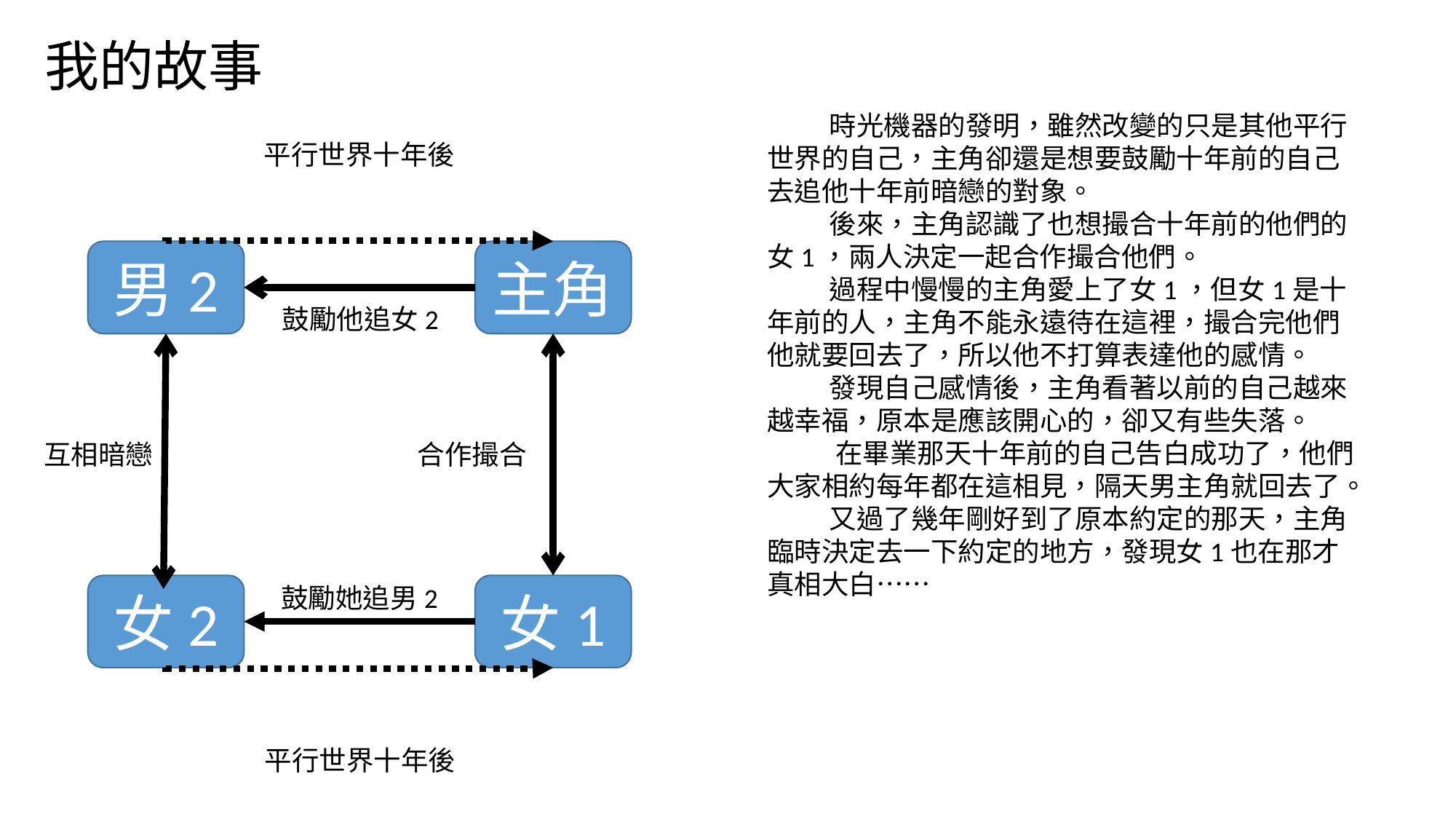

我的故事
         時光機器的發明，雖然改變的只是其他平行世界的自己，主角卻還是想要鼓勵十年前的自己去追他十年前暗戀的對象。
         後來，主角認識了也想撮合十年前的他們的女1，兩人決定一起合作撮合他們。
         過程中慢慢的主角愛上了女1，但女1是十年前的人，主角不能永遠待在這裡，撮合完他們他就要回去了，所以他不打算表達他的感情。
         發現自己感情後，主角看著以前的自己越來越幸福，原本是應該開心的，卻又有些失落。
          在畢業那天十年前的自己告白成功了，他們大家相約每年都在這相見，隔天男主角就回去了。
         又過了幾年剛好到了原本約定的那天，主角臨時決定去一下約定的地方，發現女1也在那才真相大白……

平行世界十年後
男2
主角
鼓勵他追女2
互相暗戀
合作撮合
女2
鼓勵她追男2
女1
平行世界十年後